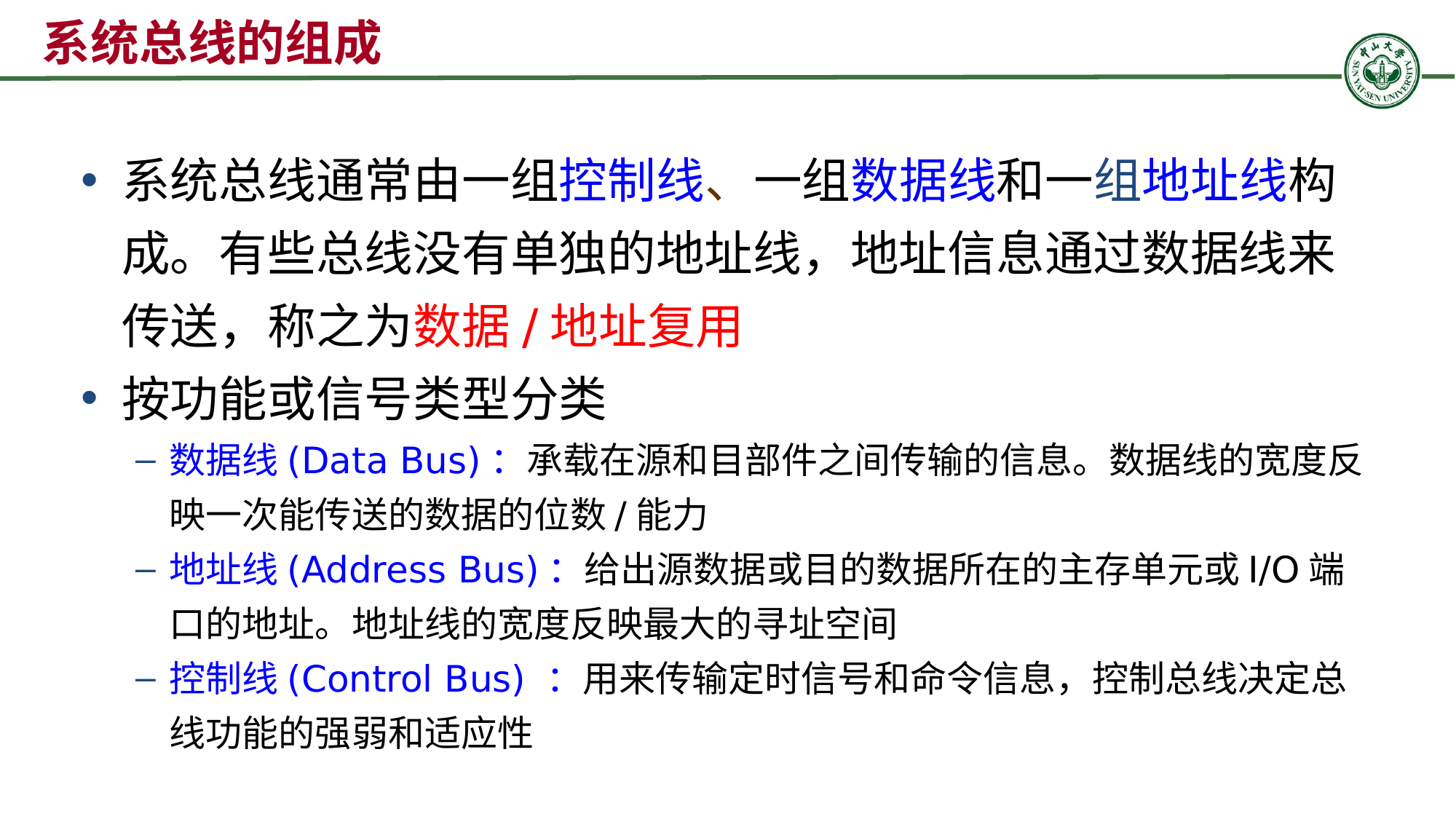

系统总线的组成
系统总线通常由一组控制线、一组数据线和一组地址线构成。有些总线没有单独的地址线，地址信息通过数据线来传送，称之为数据/地址复用
按功能或信号类型分类
数据线(Data Bus)：承载在源和目部件之间传输的信息。数据线的宽度反映一次能传送的数据的位数/能力
地址线(Address Bus)：给出源数据或目的数据所在的主存单元或I/O端口的地址。地址线的宽度反映最大的寻址空间
控制线(Control Bus) ：用来传输定时信号和命令信息，控制总线决定总线功能的强弱和适应性